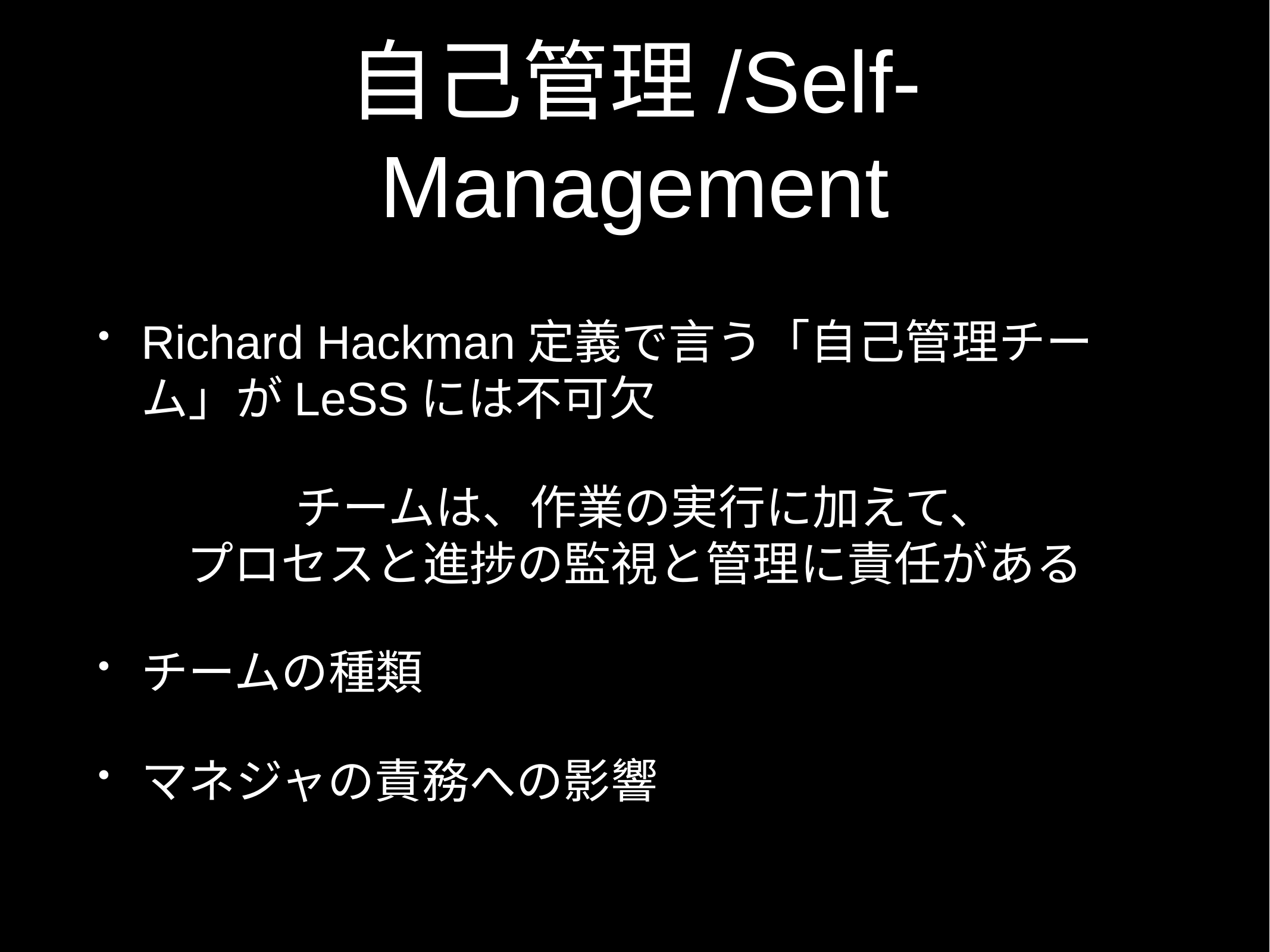

# 自己管理/Self-Management
Richard Hackman定義で言う「自己管理チーム」がLeSSには不可欠
チームは、作業の実行に加えて、
プロセスと進捗の監視と管理に責任がある
チームの種類
マネジャの責務への影響